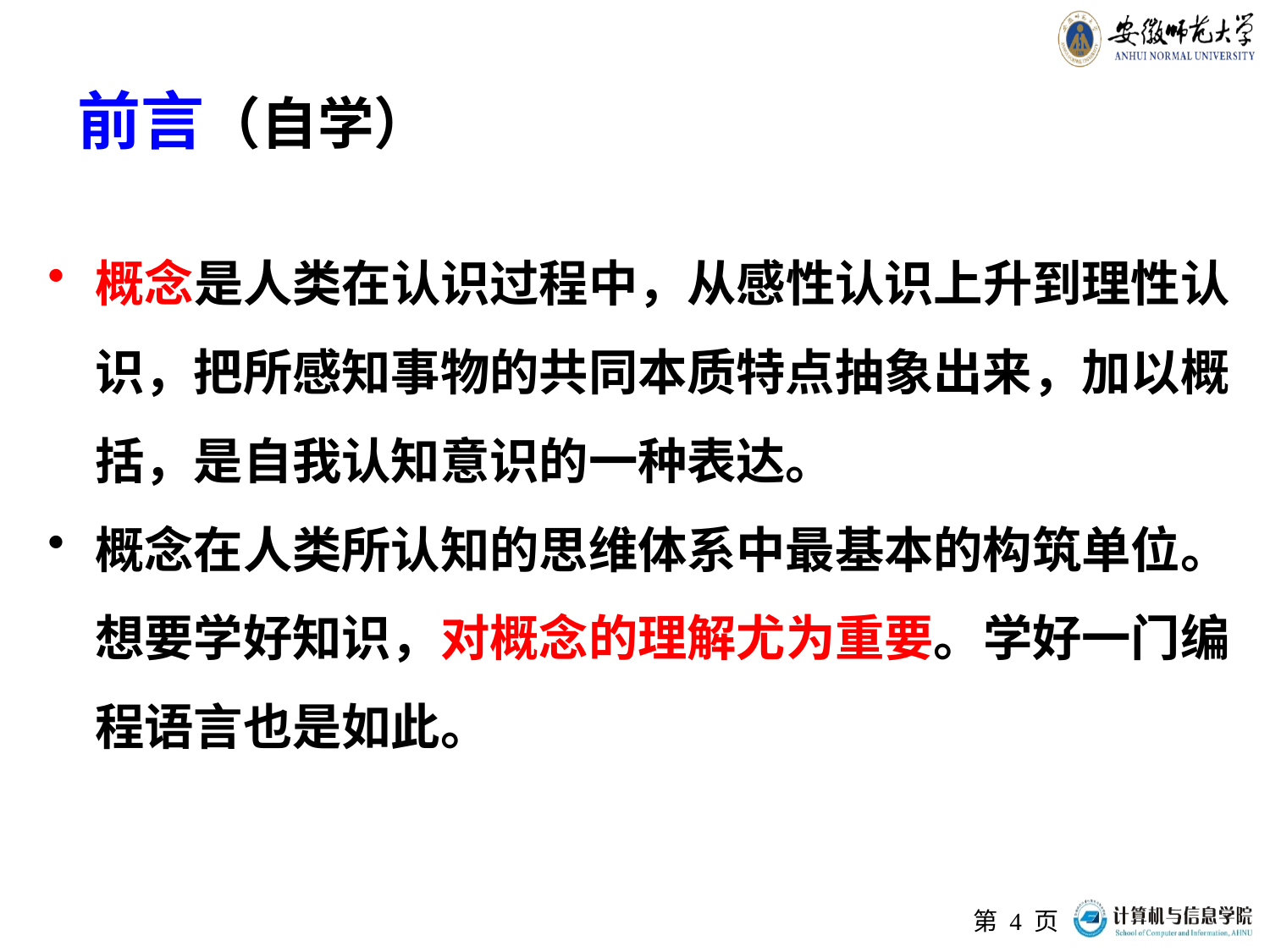

# 前言（自学）
概念是人类在认识过程中，从感性认识上升到理性认识，把所感知事物的共同本质特点抽象出来，加以概括，是自我认知意识的一种表达。
概念在人类所认知的思维体系中最基本的构筑单位。想要学好知识，对概念的理解尤为重要。学好一门编程语言也是如此。
第 4 页